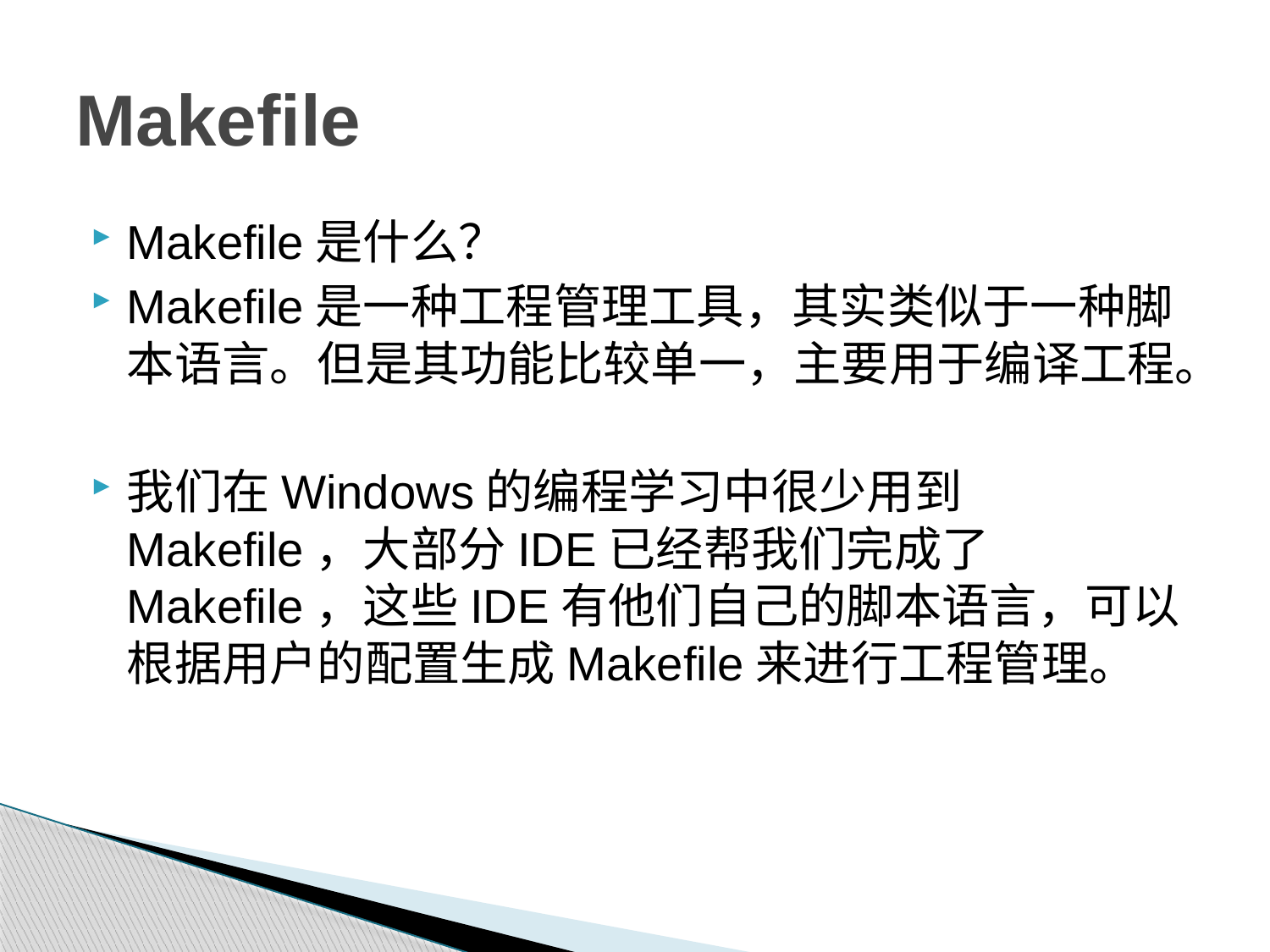

# Makefile
Makefile是什么？
Makefile是一种工程管理工具，其实类似于一种脚本语言。但是其功能比较单一，主要用于编译工程。

我们在Windows的编程学习中很少用到Makefile，大部分IDE已经帮我们完成了Makefile，这些IDE有他们自己的脚本语言，可以根据用户的配置生成Makefile来进行工程管理。